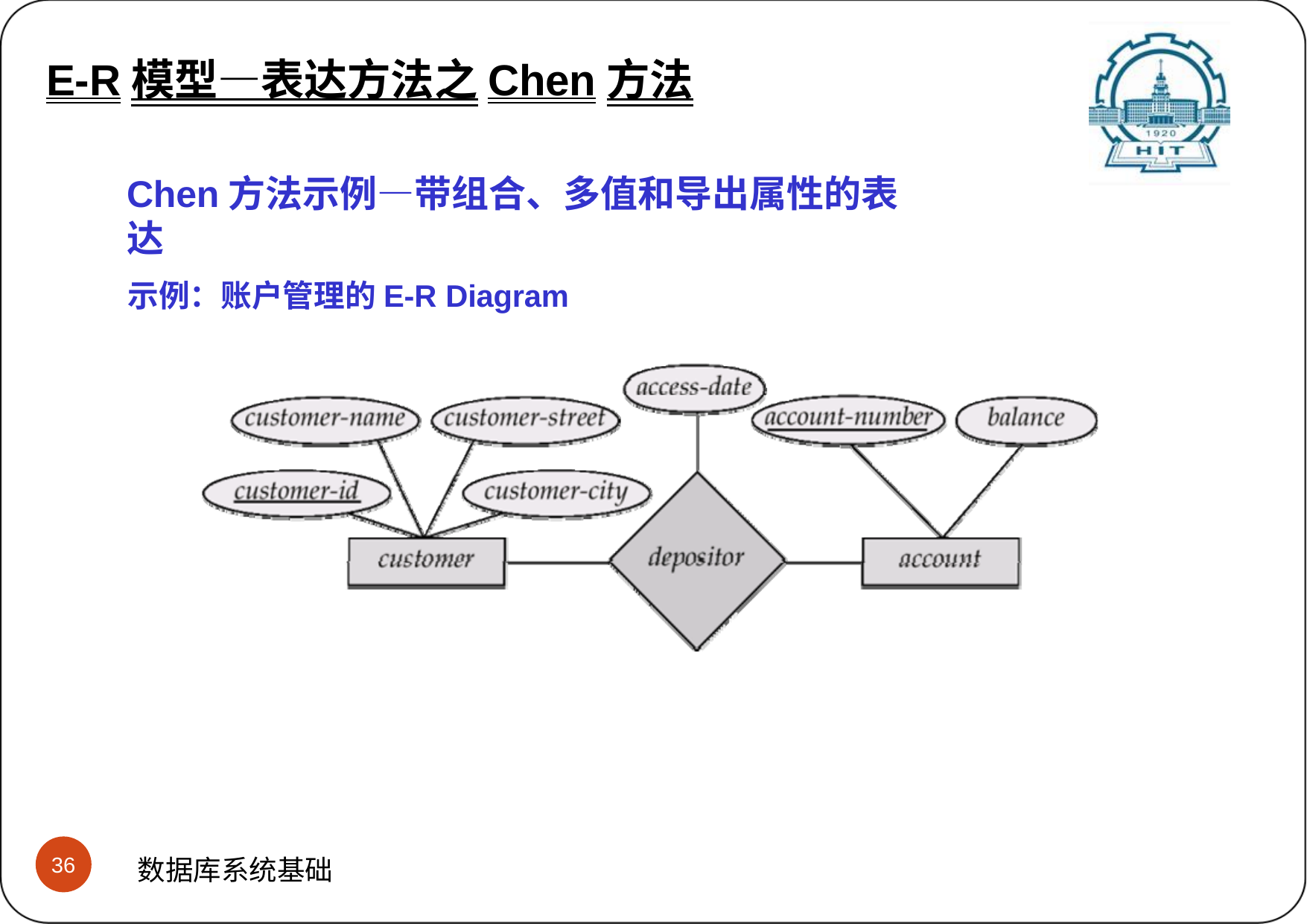

E-R模型—表达方法之Chen方法
# E-R模型表达方法之chen方法 (4)示例
Chen方法示例—带组合、多值和导出属性的表达
示例：账户管理的E-R Diagram